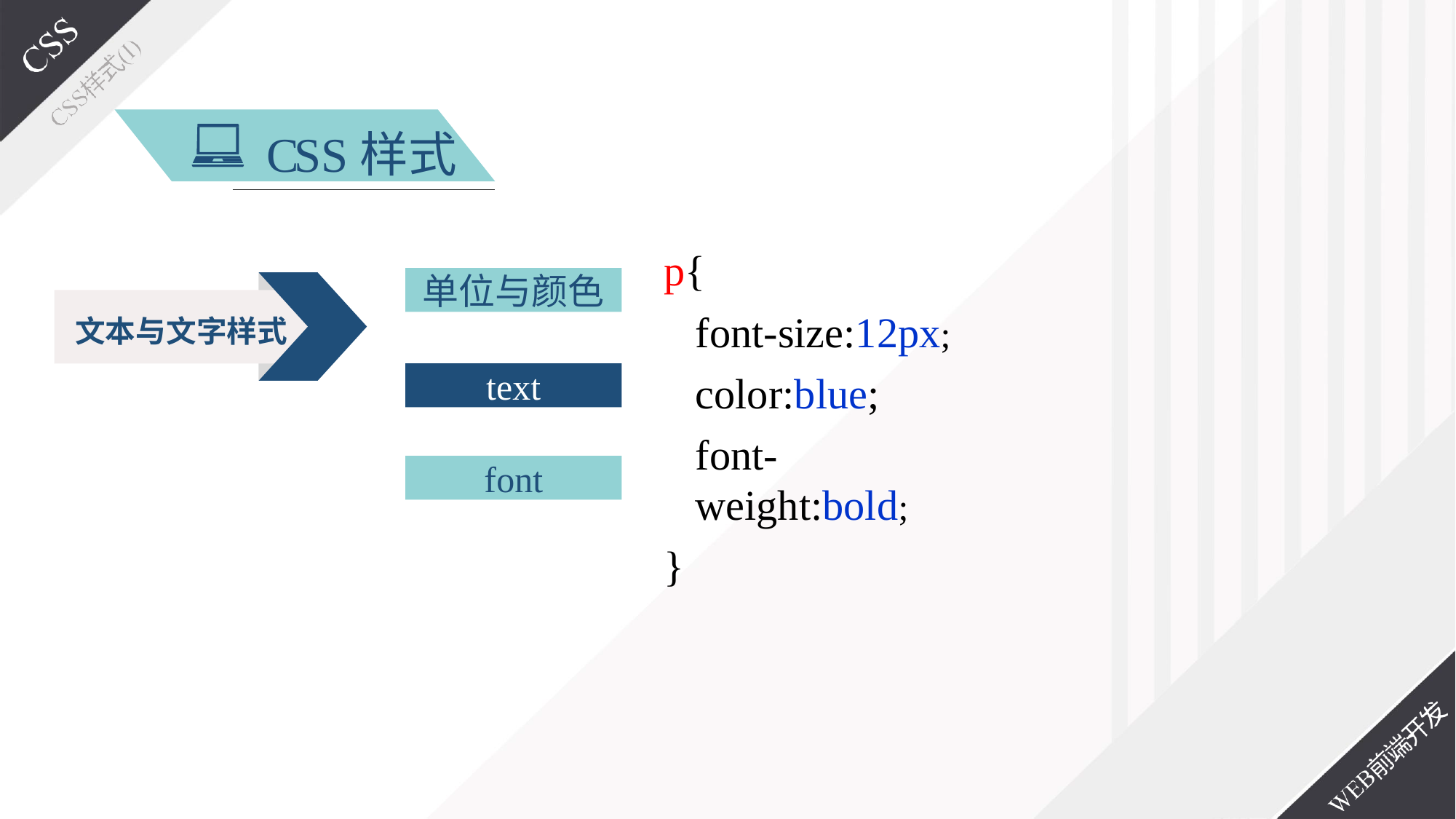

# CSS样式

p{
font-size:12px; color:blue;
font-weight:bold;
}
单位与颜色

文本与文字样式
text
font